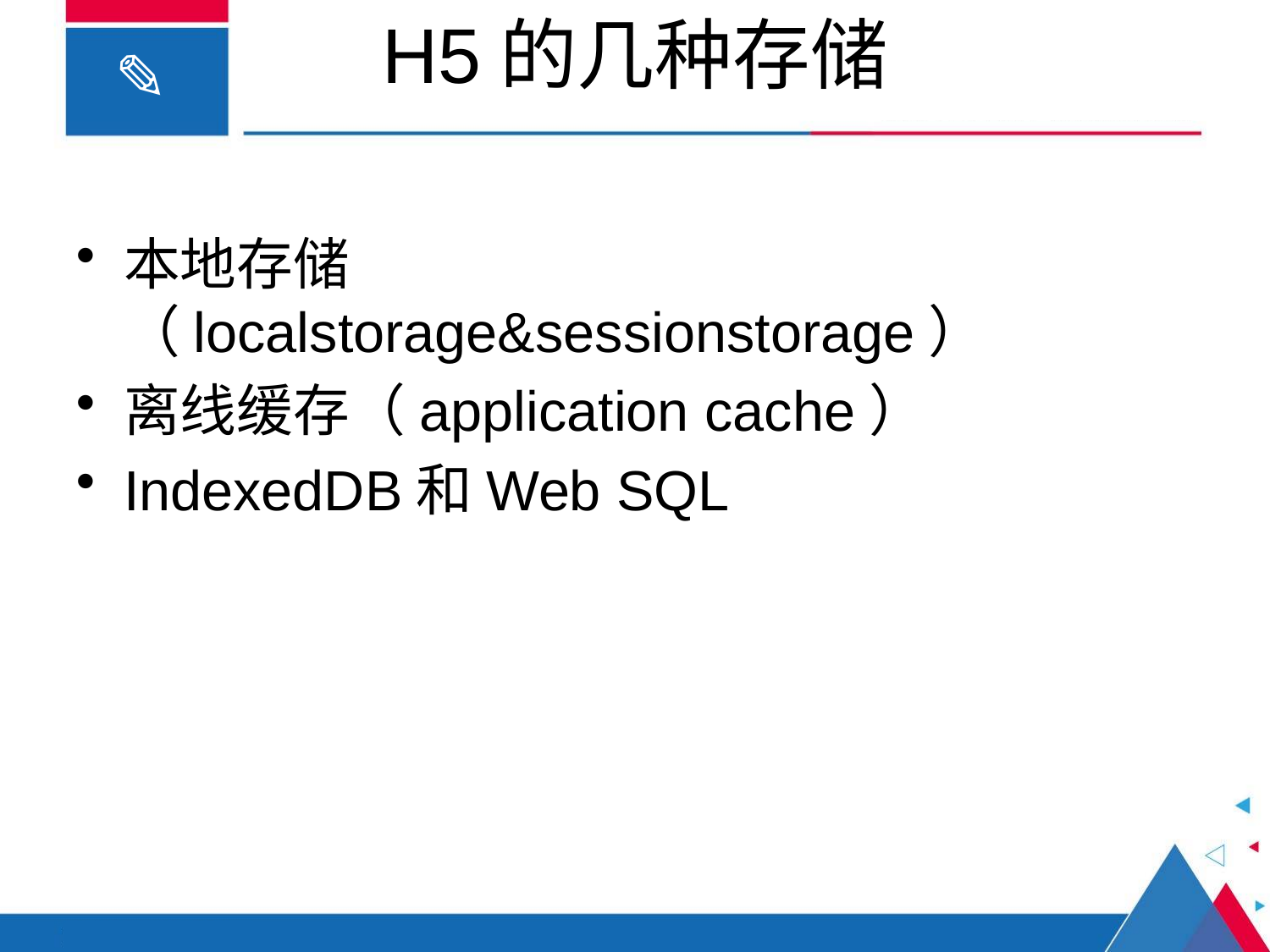

# H5的几种存储
本地存储（localstorage&sessionstorage）
离线缓存（application cache）
IndexedDB和Web SQL